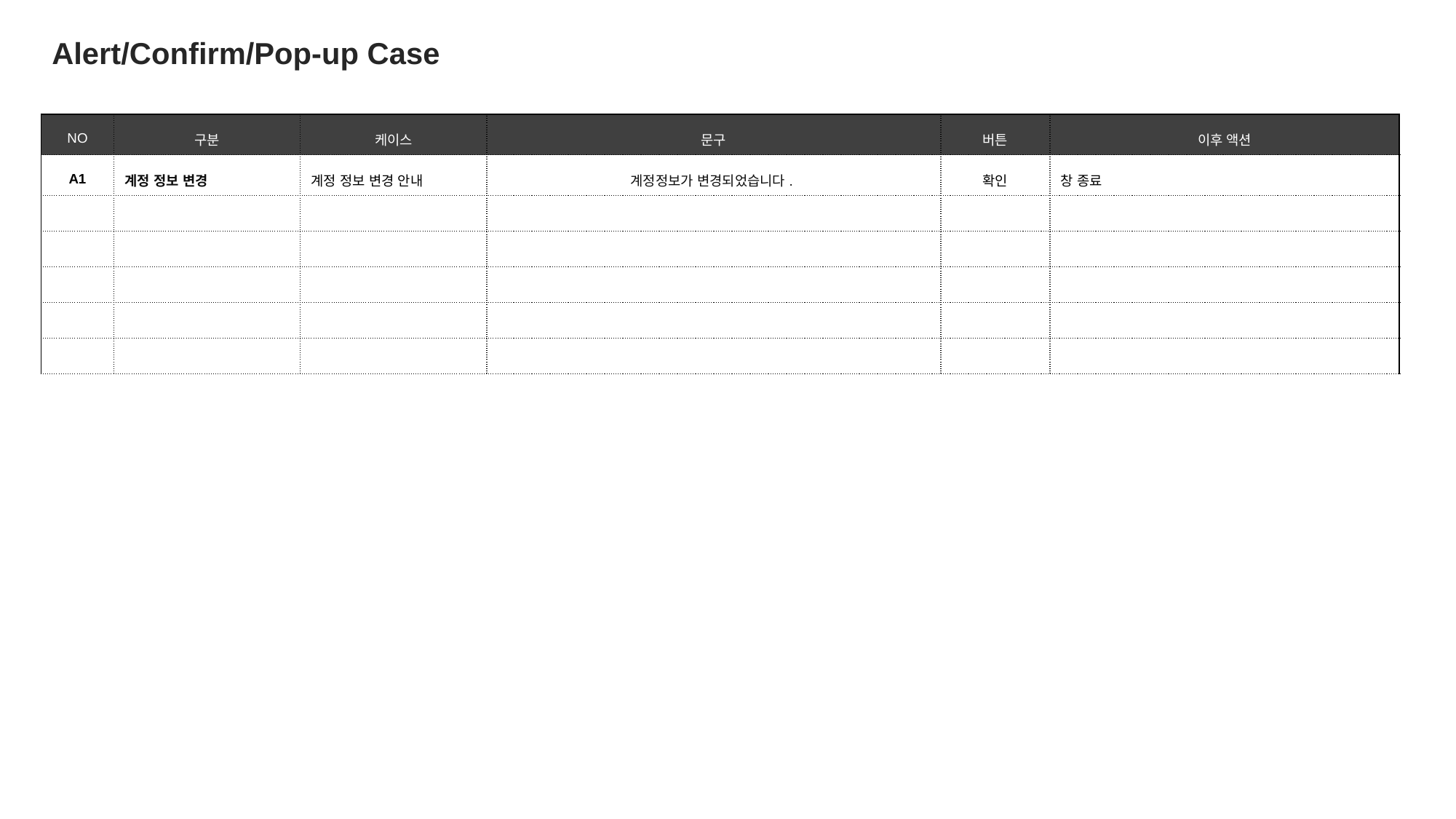

Alert/Confirm/Pop-up Case
| NO | 구분 | 케이스 | 문구 | 버튼 | 이후 액션 |
| --- | --- | --- | --- | --- | --- |
| A1 | 계정 정보 변경 | 계정 정보 변경 안내 | 계정정보가 변경되었습니다. | 확인 | 창 종료 |
|  |  |  |  |  |  |
|  |  |  |  |  |  |
|  |  |  |  |  |  |
|  |  |  |  |  |  |
|  |  |  |  |  |  |